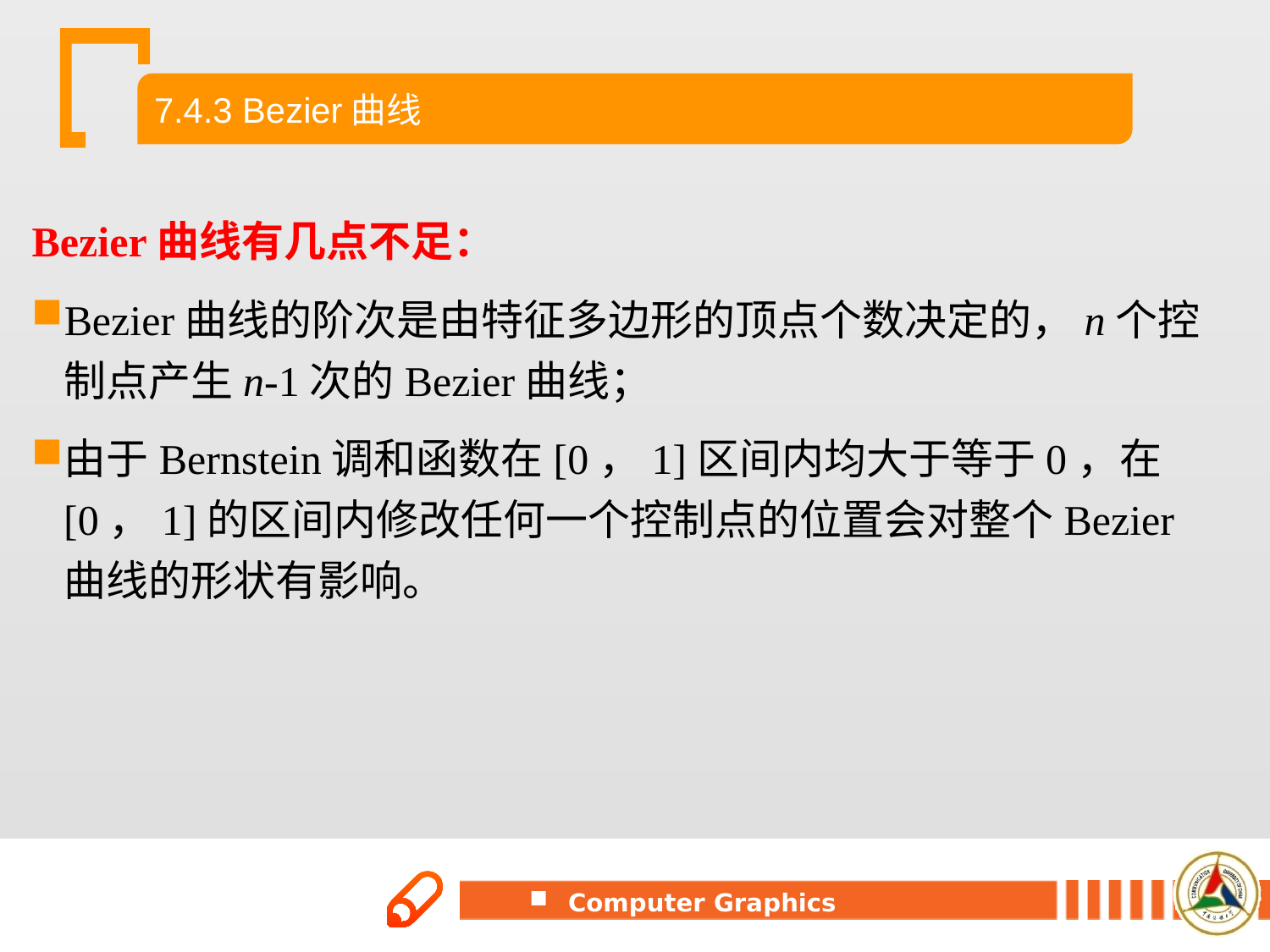

7.4.3 Bezier曲线
Bezier曲线有几点不足：
Bezier曲线的阶次是由特征多边形的顶点个数决定的，n个控制点产生n-1次的Bezier曲线；
由于Bernstein调和函数在[0，1]区间内均大于等于0，在[0，1]的区间内修改任何一个控制点的位置会对整个Bezier曲线的形状有影响。